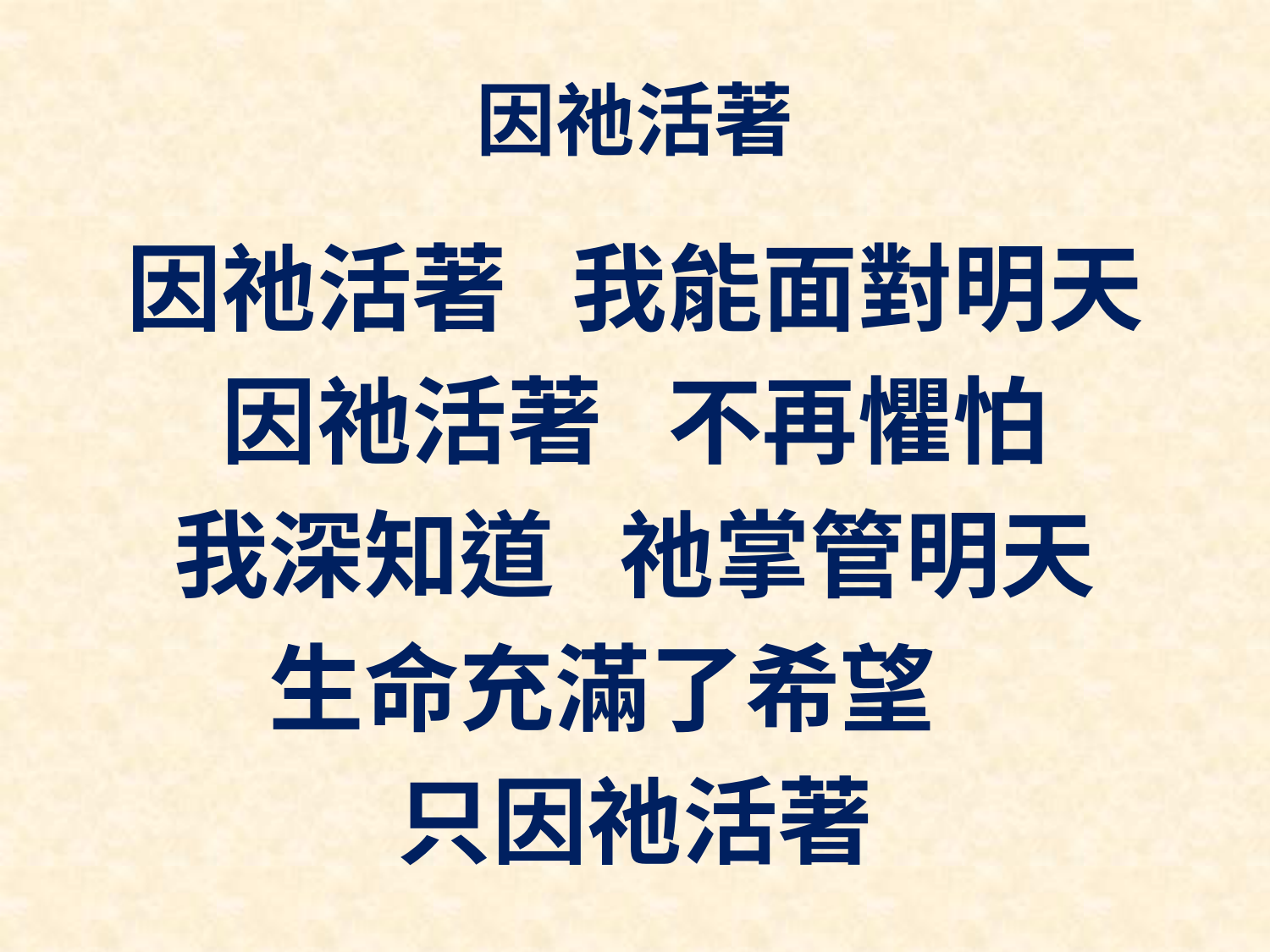

# 因祂活著
因祂活著   我能面對明天
因祂活著   不再懼怕
我深知道   祂掌管明天
生命充滿了希望
只因祂活著